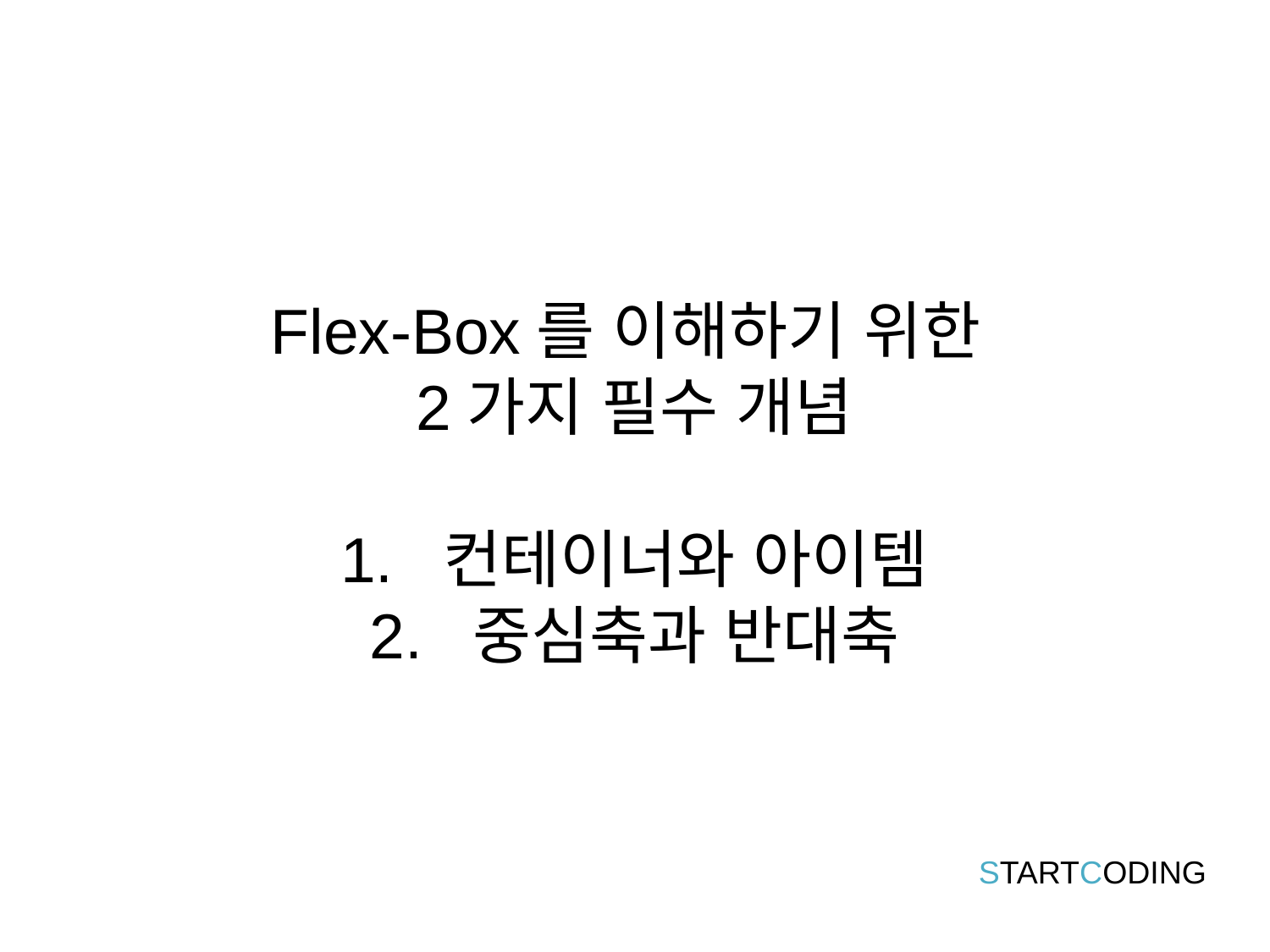

Flex-Box를 이해하기 위한
2가지 필수 개념

컨테이너와 아이템
중심축과 반대축
STARTCODING